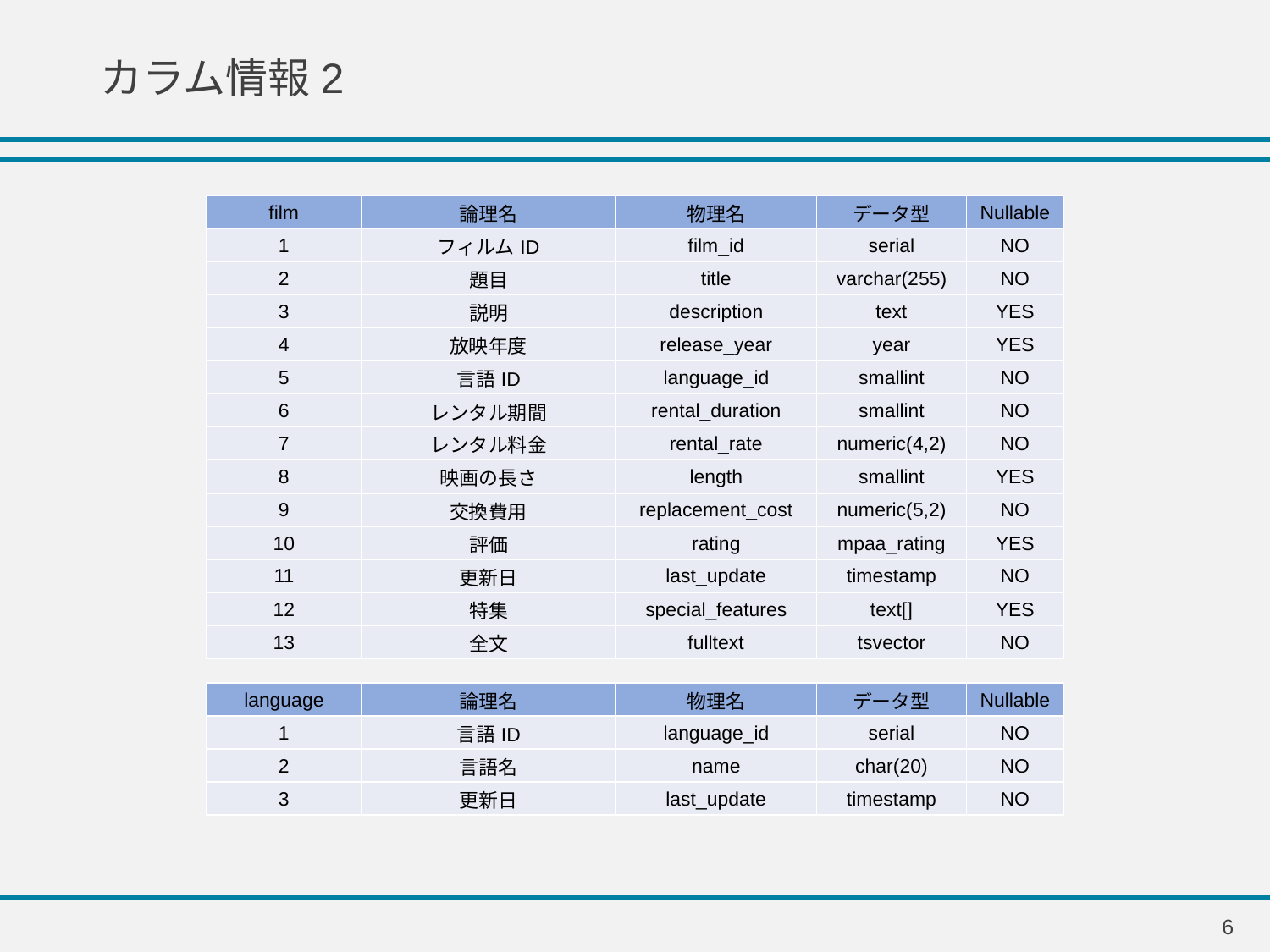

# カラム情報2
| film | 論理名 | 物理名 | データ型 | Nullable |
| --- | --- | --- | --- | --- |
| 1 | フィルムID | film\_id | serial | NO |
| 2 | 題目 | title | varchar(255) | NO |
| 3 | 説明 | description | text | YES |
| 4 | 放映年度 | release\_year | year | YES |
| 5 | 言語ID | language\_id | smallint | NO |
| 6 | レンタル期間 | rental\_duration | smallint | NO |
| 7 | レンタル料金 | rental\_rate | numeric(4,2) | NO |
| 8 | 映画の長さ | length | smallint | YES |
| 9 | 交換費用 | replacement\_cost | numeric(5,2) | NO |
| 10 | 評価 | rating | mpaa\_rating | YES |
| 11 | 更新日 | last\_update | timestamp | NO |
| 12 | 特集 | special\_features | text[] | YES |
| 13 | 全文 | fulltext | tsvector | NO |
| language | 論理名 | 物理名 | データ型 | Nullable |
| --- | --- | --- | --- | --- |
| 1 | 言語ID | language\_id | serial | NO |
| 2 | 言語名 | name | char(20) | NO |
| 3 | 更新日 | last\_update | timestamp | NO |
6